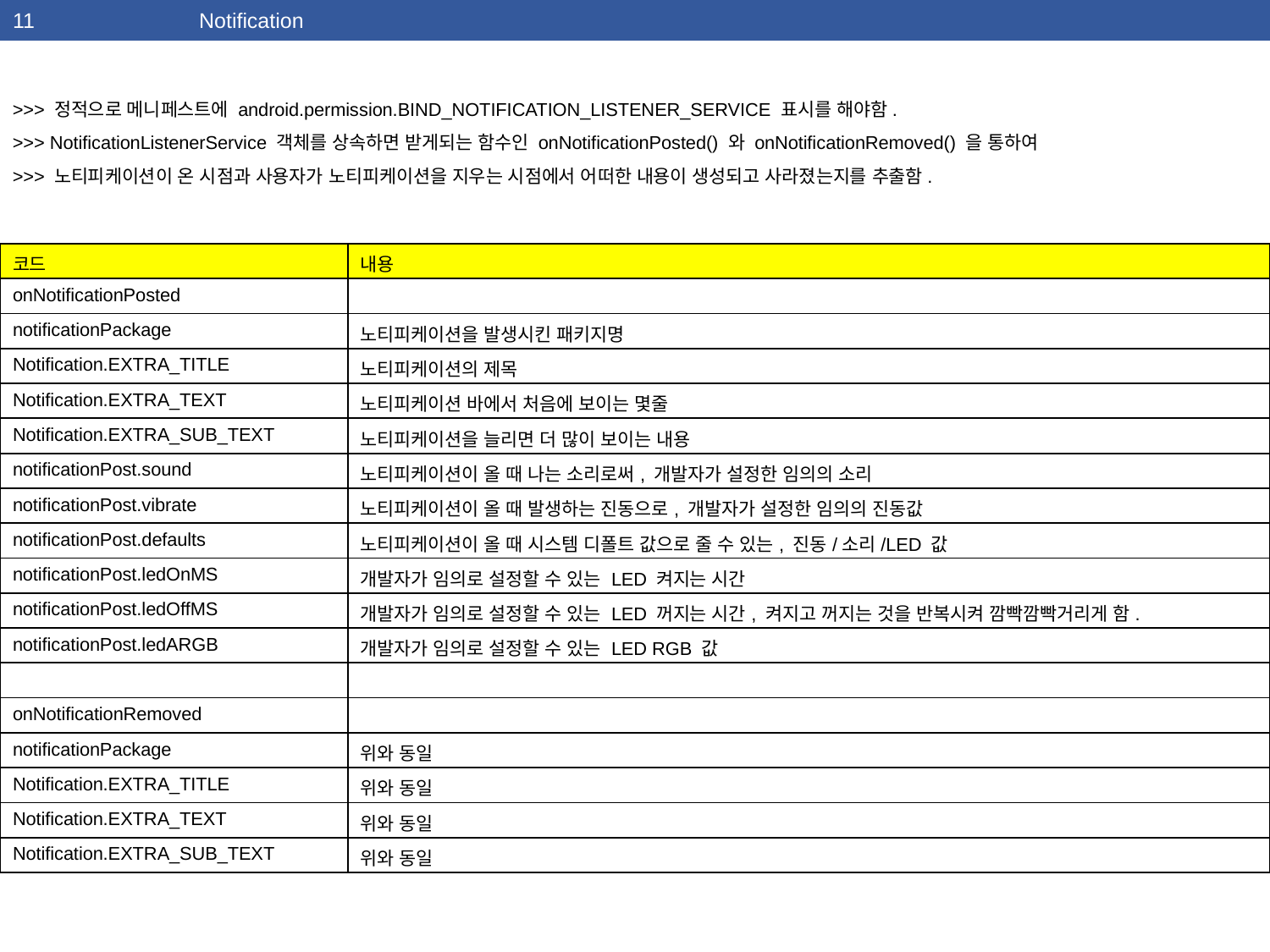

| 11 | Notification |
| --- | --- |
>>> 정적으로 메니페스트에 android.permission.BIND_NOTIFICATION_LISTENER_SERVICE 표시를 해야함.
>>> NotificationListenerService 객체를 상속하면 받게되는 함수인 onNotificationPosted() 와 onNotificationRemoved() 을 통하여
>>> 노티피케이션이 온 시점과 사용자가 노티피케이션을 지우는 시점에서 어떠한 내용이 생성되고 사라졌는지를 추출함.
| 코드 | 내용 |
| --- | --- |
| onNotificationPosted |  |
| notificationPackage | 노티피케이션을 발생시킨 패키지명 |
| Notification.EXTRA\_TITLE | 노티피케이션의 제목 |
| Notification.EXTRA\_TEXT | 노티피케이션 바에서 처음에 보이는 몇줄 |
| Notification.EXTRA\_SUB\_TEXT | 노티피케이션을 늘리면 더 많이 보이는 내용 |
| notificationPost.sound | 노티피케이션이 올 때 나는 소리로써, 개발자가 설정한 임의의 소리 |
| notificationPost.vibrate | 노티피케이션이 올 때 발생하는 진동으로, 개발자가 설정한 임의의 진동값 |
| notificationPost.defaults | 노티피케이션이 올 때 시스템 디폴트 값으로 줄 수 있는, 진동/소리/LED 값 |
| notificationPost.ledOnMS | 개발자가 임의로 설정할 수 있는 LED 켜지는 시간 |
| notificationPost.ledOffMS | 개발자가 임의로 설정할 수 있는 LED 꺼지는 시간, 켜지고 꺼지는 것을 반복시켜 깜빡깜빡거리게 함. |
| notificationPost.ledARGB | 개발자가 임의로 설정할 수 있는 LED RGB 값 |
|  |  |
| onNotificationRemoved |  |
| notificationPackage | 위와 동일 |
| Notification.EXTRA\_TITLE | 위와 동일 |
| Notification.EXTRA\_TEXT | 위와 동일 |
| Notification.EXTRA\_SUB\_TEXT | 위와 동일 |